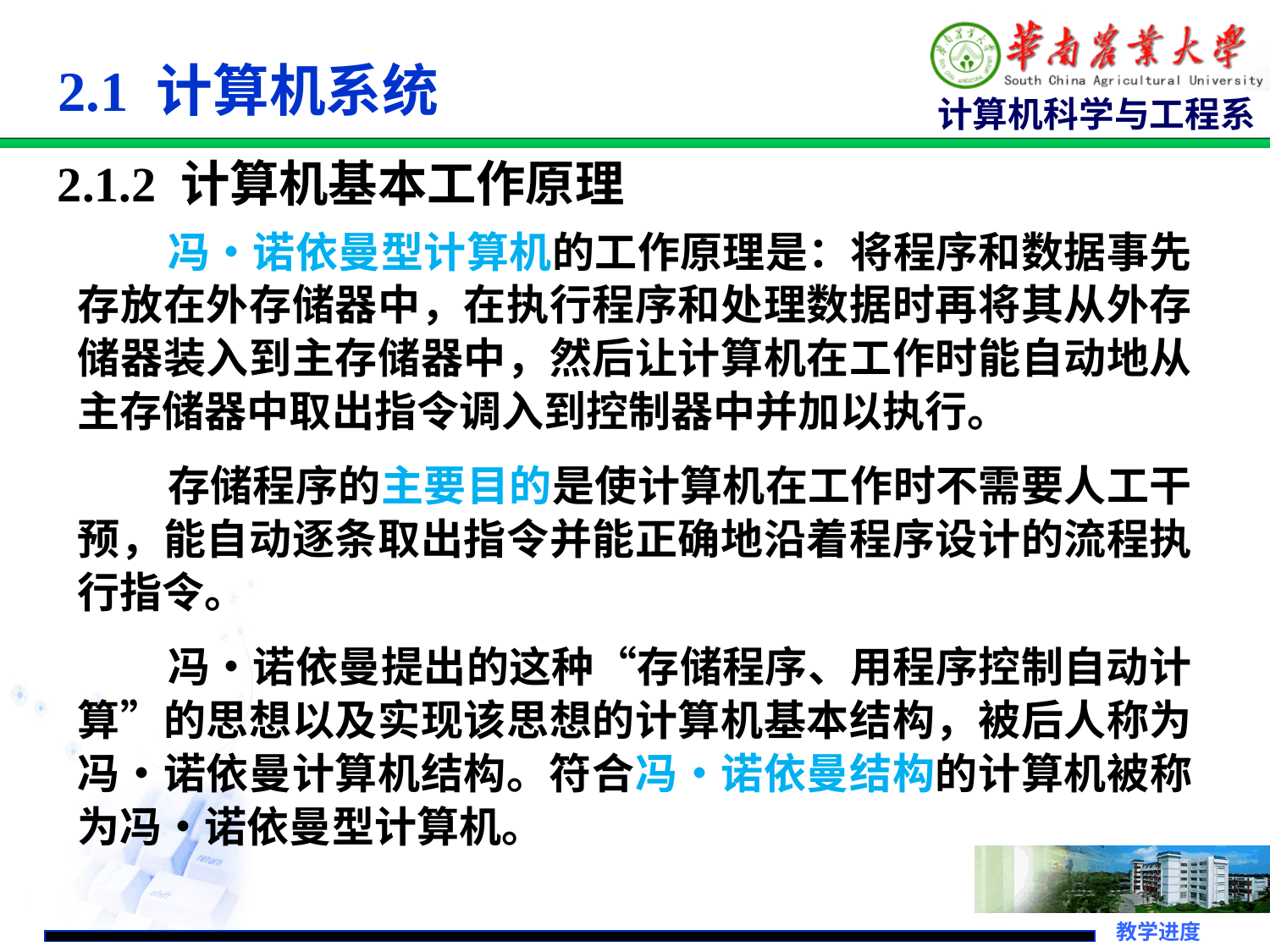

# 2.1 计算机系统
2.1.2 计算机基本工作原理
        冯•诺依曼型计算机的工作原理是：将程序和数据事先存放在外存储器中，在执行程序和处理数据时再将其从外存储器装入到主存储器中，然后让计算机在工作时能自动地从主存储器中取出指令调入到控制器中并加以执行。
        存储程序的主要目的是使计算机在工作时不需要人工干预，能自动逐条取出指令并能正确地沿着程序设计的流程执行指令。
        冯•诺依曼提出的这种“存储程序、用程序控制自动计算”的思想以及实现该思想的计算机基本结构，被后人称为冯•诺依曼计算机结构。符合冯•诺依曼结构的计算机被称为冯•诺依曼型计算机。